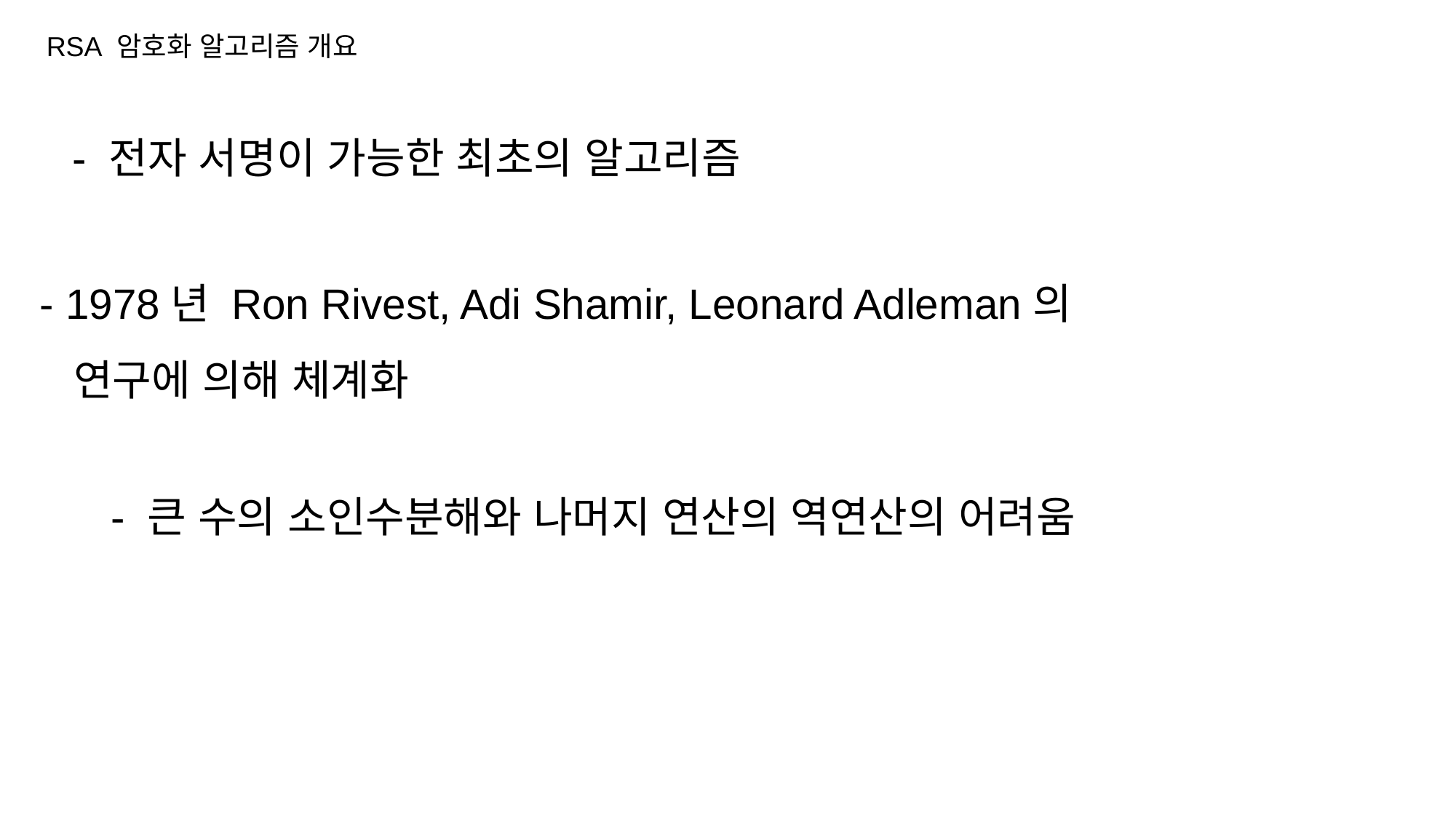

RSA 암호화 알고리즘 개요
- 전자 서명이 가능한 최초의 알고리즘
- 1978년 Ron Rivest, Adi Shamir, Leonard Adleman의
  연구에 의해 체계화
- 큰 수의 소인수분해와 나머지 연산의 역연산의 어려움